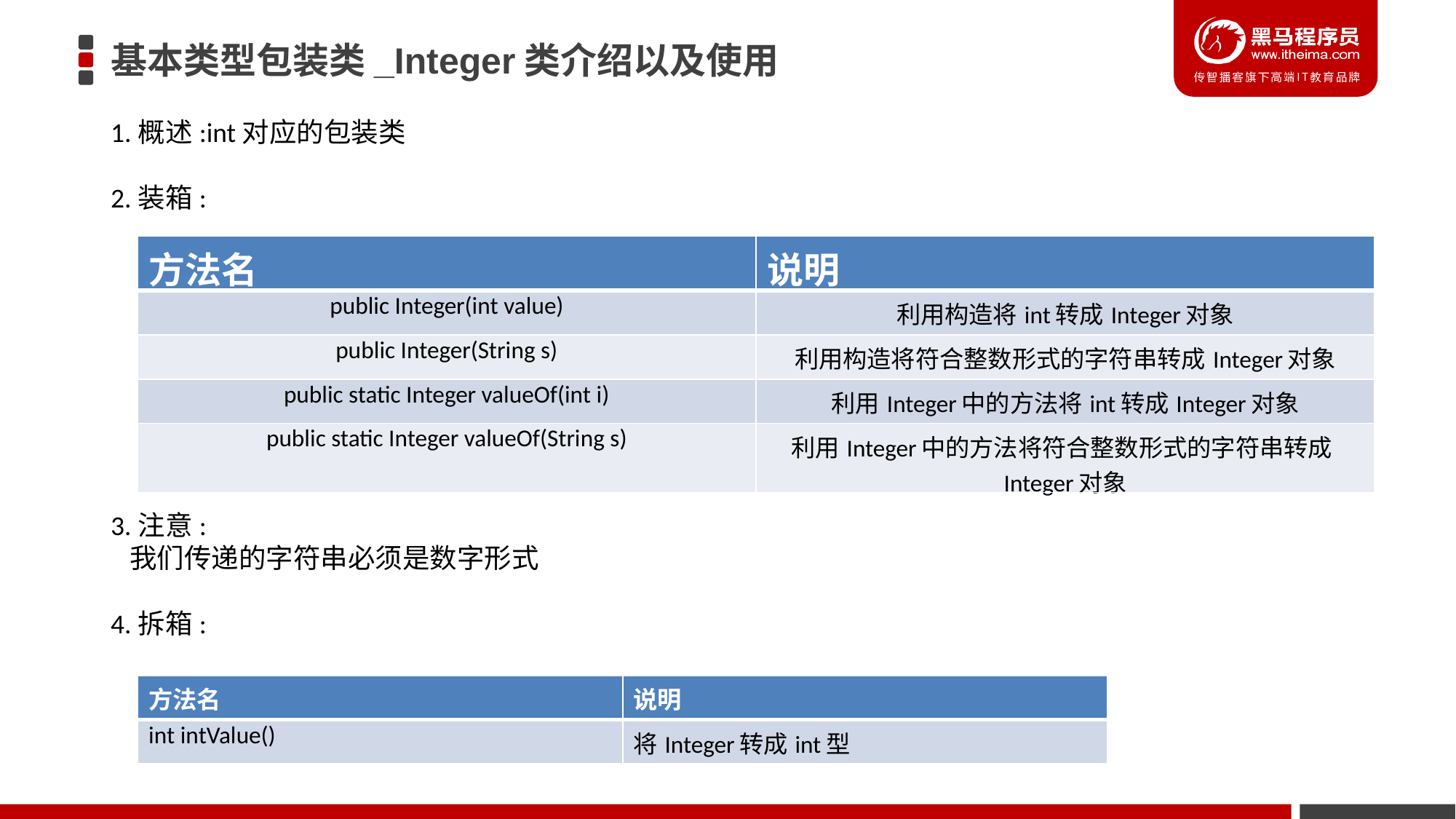

# 基本类型包装类_Integer类介绍以及使用
1.概述:int对应的包装类

2.装箱:

3.注意:
  我们传递的字符串必须是数字形式

4.拆箱:

| 方法名 | 说明 |
| --- | --- |
| public Integer(int value) | 利用构造将int转成Integer对象 |
| public Integer(String s) | 利用构造将符合整数形式的字符串转成Integer对象 |
| public static Integer valueOf(int i) | 利用Integer中的方法将int转成Integer对象 |
| public static Integer valueOf(String s) | 利用Integer中的方法将符合整数形式的字符串转成Integer对象 |
| 方法名 | 说明 |
| --- | --- |
| int intValue() | 将Integer转成int型 |